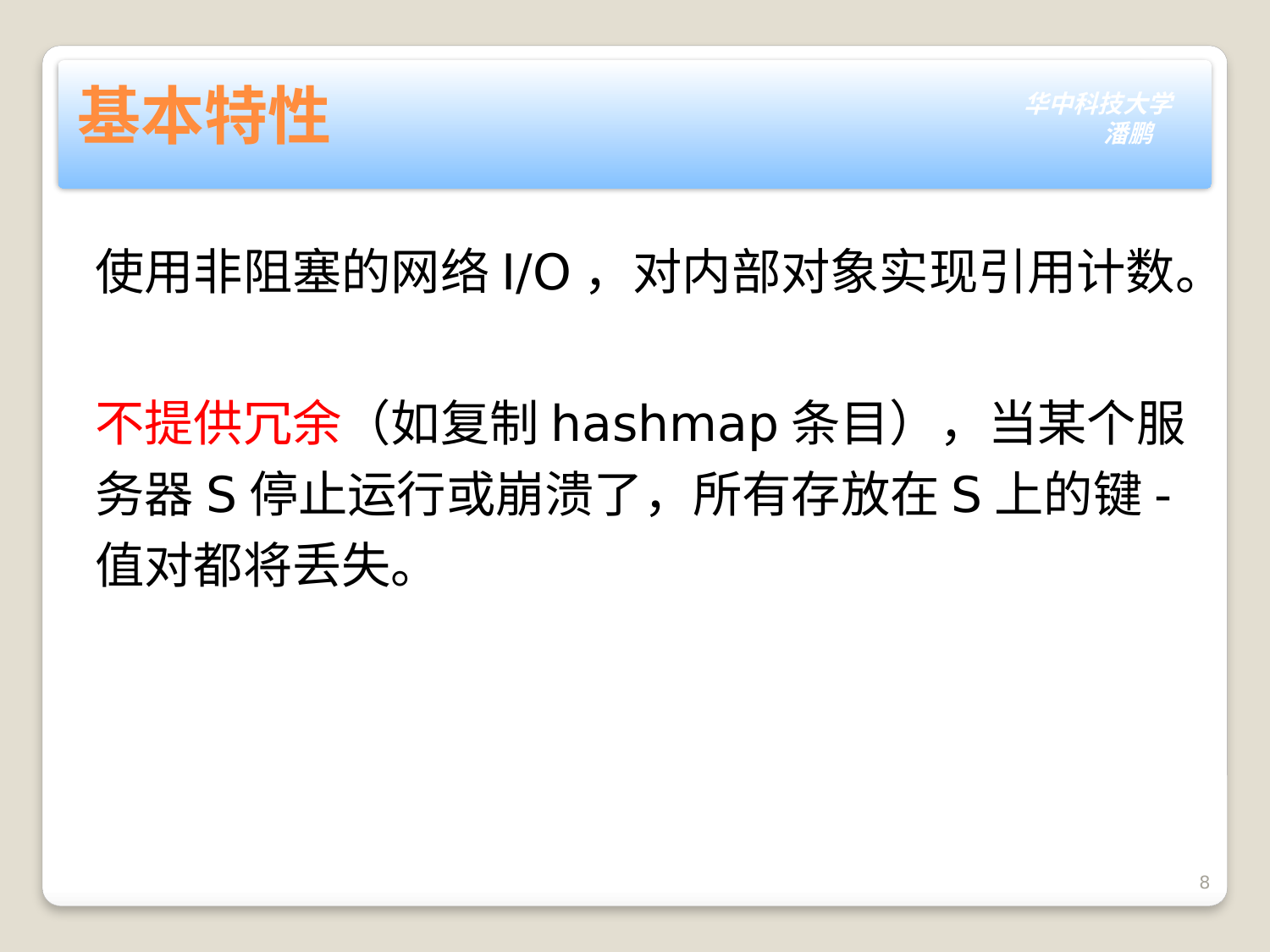

# 基本特性
使用非阻塞的网络I/O，对内部对象实现引用计数。

不提供冗余（如复制hashmap条目），当某个服务器S停止运行或崩溃了，所有存放在S上的键-值对都将丢失。
8